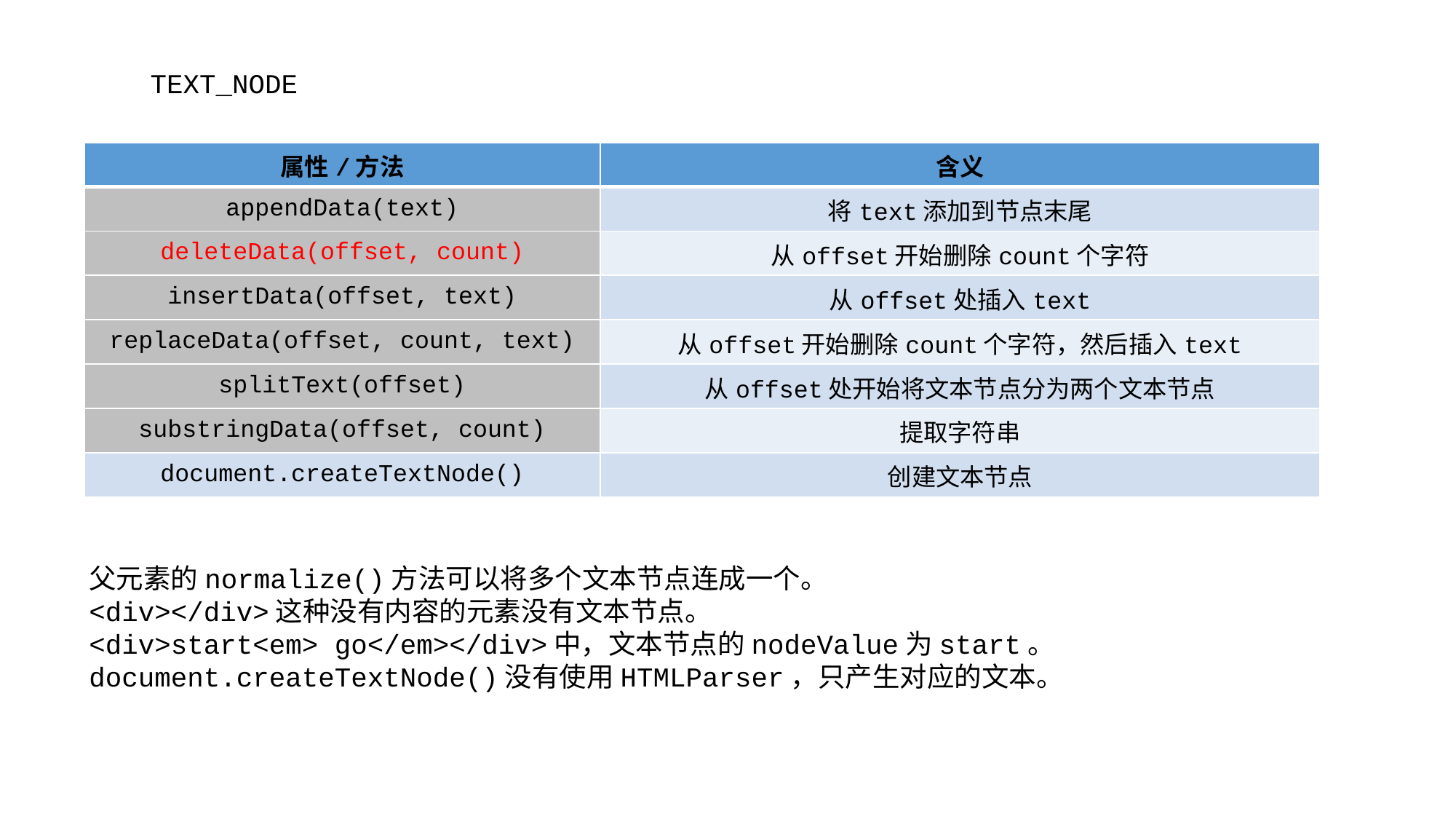

TEXT_NODE
| 属性/方法 | 含义 |
| --- | --- |
| appendData(text) | 将text添加到节点末尾 |
| deleteData(offset, count) | 从offset开始删除count个字符 |
| insertData(offset, text) | 从offset处插入text |
| replaceData(offset, count, text) | 从offset开始删除count个字符，然后插入text |
| splitText(offset) | 从offset处开始将文本节点分为两个文本节点 |
| substringData(offset, count) | 提取字符串 |
| document.createTextNode() | 创建文本节点 |
父元素的normalize()方法可以将多个文本节点连成一个。
<div></div>这种没有内容的元素没有文本节点。
<div>start<em> go</em></div>中，文本节点的nodeValue为start。
document.createTextNode()没有使用HTMLParser，只产生对应的文本。